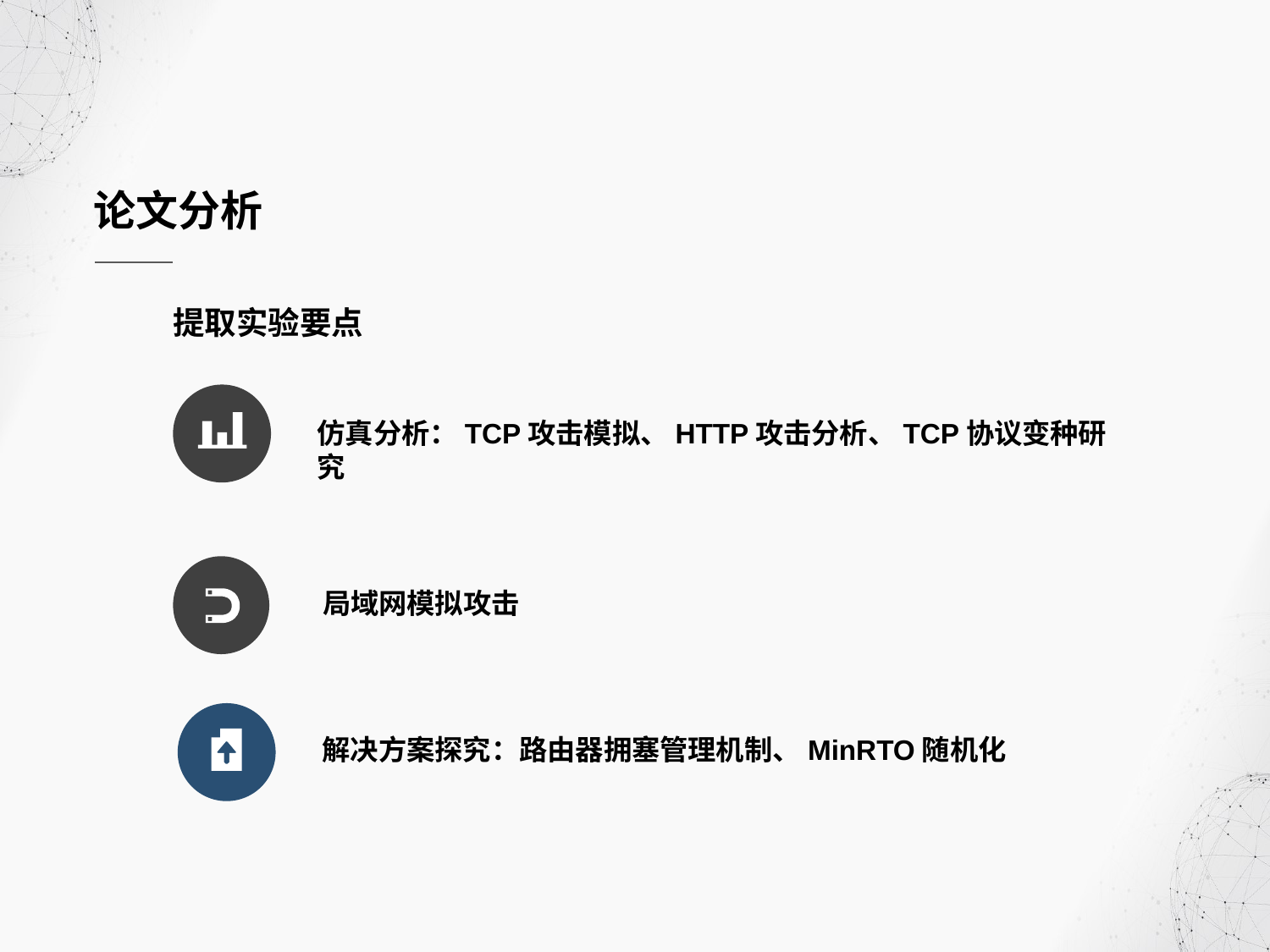

论文分析

提取实验要点

仿真分析：TCP攻击模拟、HTTP攻击分析、TCP协议变种研究

局域网模拟攻击

解决方案探究：路由器拥塞管理机制、MinRTO随机化